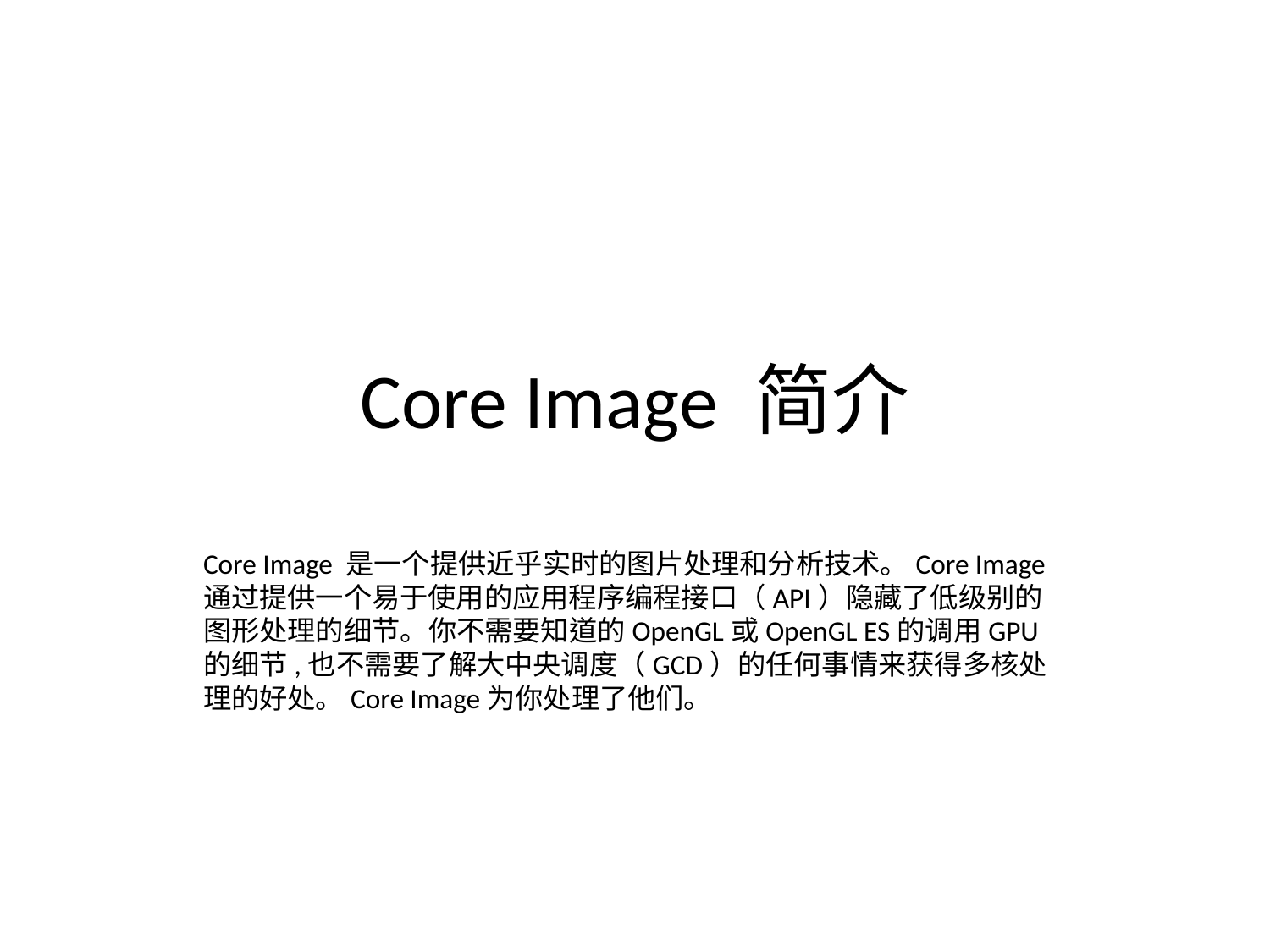

# Core Image 简介
Core Image 是一个提供近乎实时的图片处理和分析技术。Core Image通过提供一个易于使用的应用程序编程接口（API）隐藏了低级别的图形处理的细节。你不需要知道的OpenGL或OpenGL ES的调用GPU的细节,也不需要了解大中央调度（GCD）的任何事情来获得多核处理的好处。Core Image为你处理了他们。